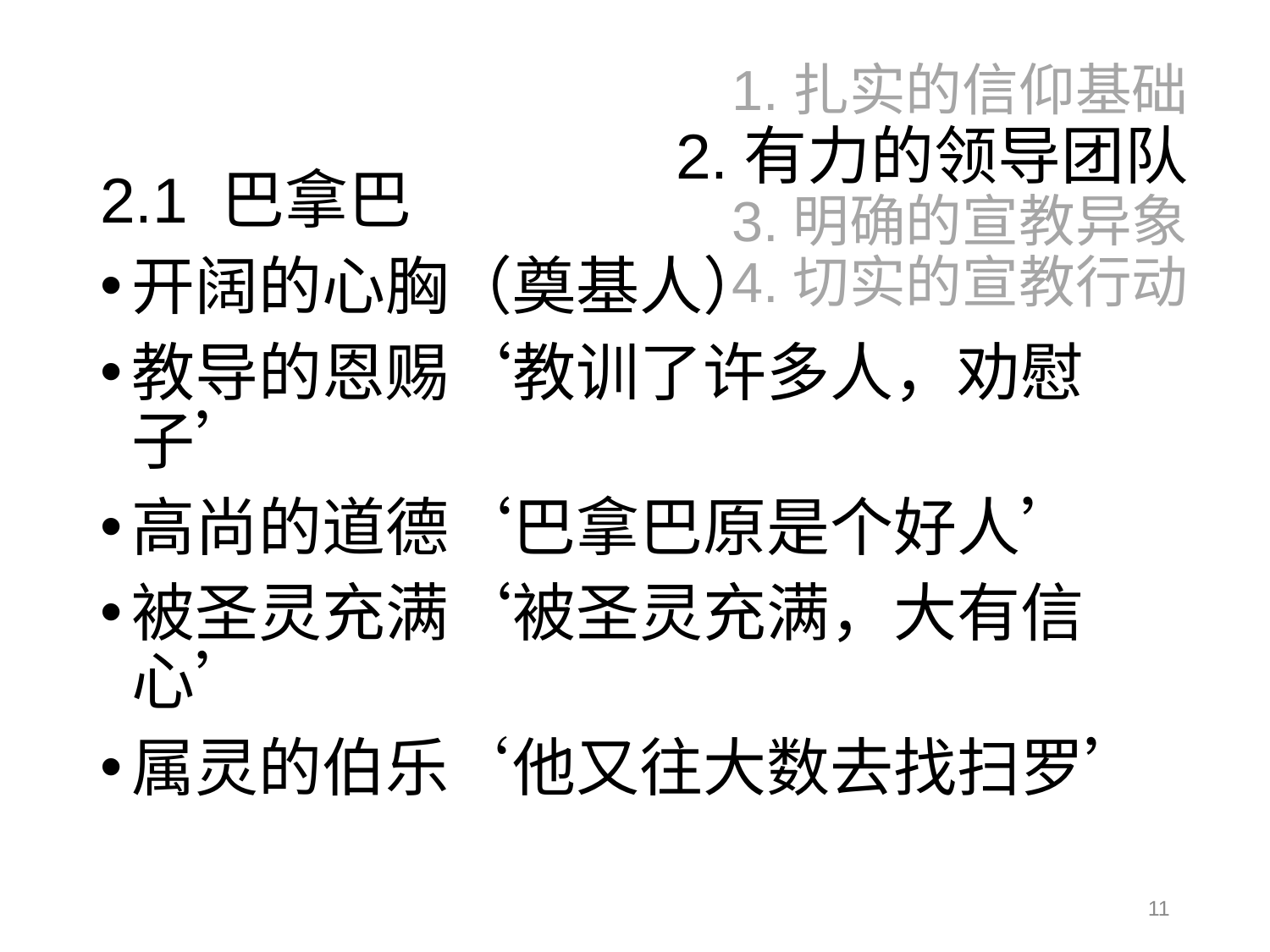

# 1.扎实的信仰基础 2.有力的领导团队 3.明确的宣教异象 4.切实的宣教行动
2.1 巴拿巴
开阔的心胸（奠基人）
教导的恩赐‘教训了许多人，劝慰子’
高尚的道德‘巴拿巴原是个好人’
被圣灵充满‘被圣灵充满，大有信心’
属灵的伯乐‘他又往大数去找扫罗’
11